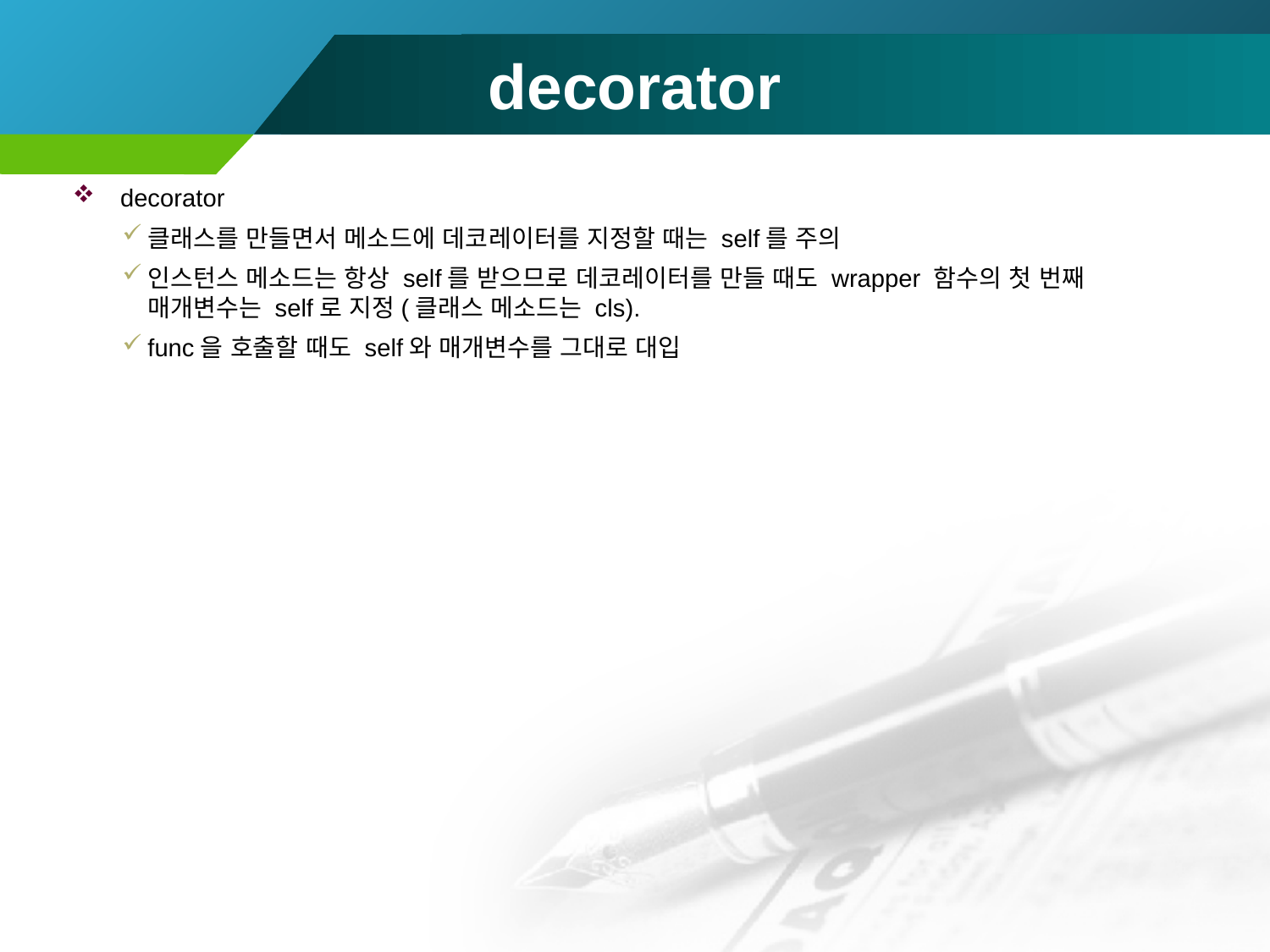

# decorator
decorator
클래스를 만들면서 메소드에 데코레이터를 지정할 때는 self를 주의
인스턴스 메소드는 항상 self를 받으므로 데코레이터를 만들 때도 wrapper 함수의 첫 번째 매개변수는 self로 지정(클래스 메소드는 cls).
func을 호출할 때도 self와 매개변수를 그대로 대입